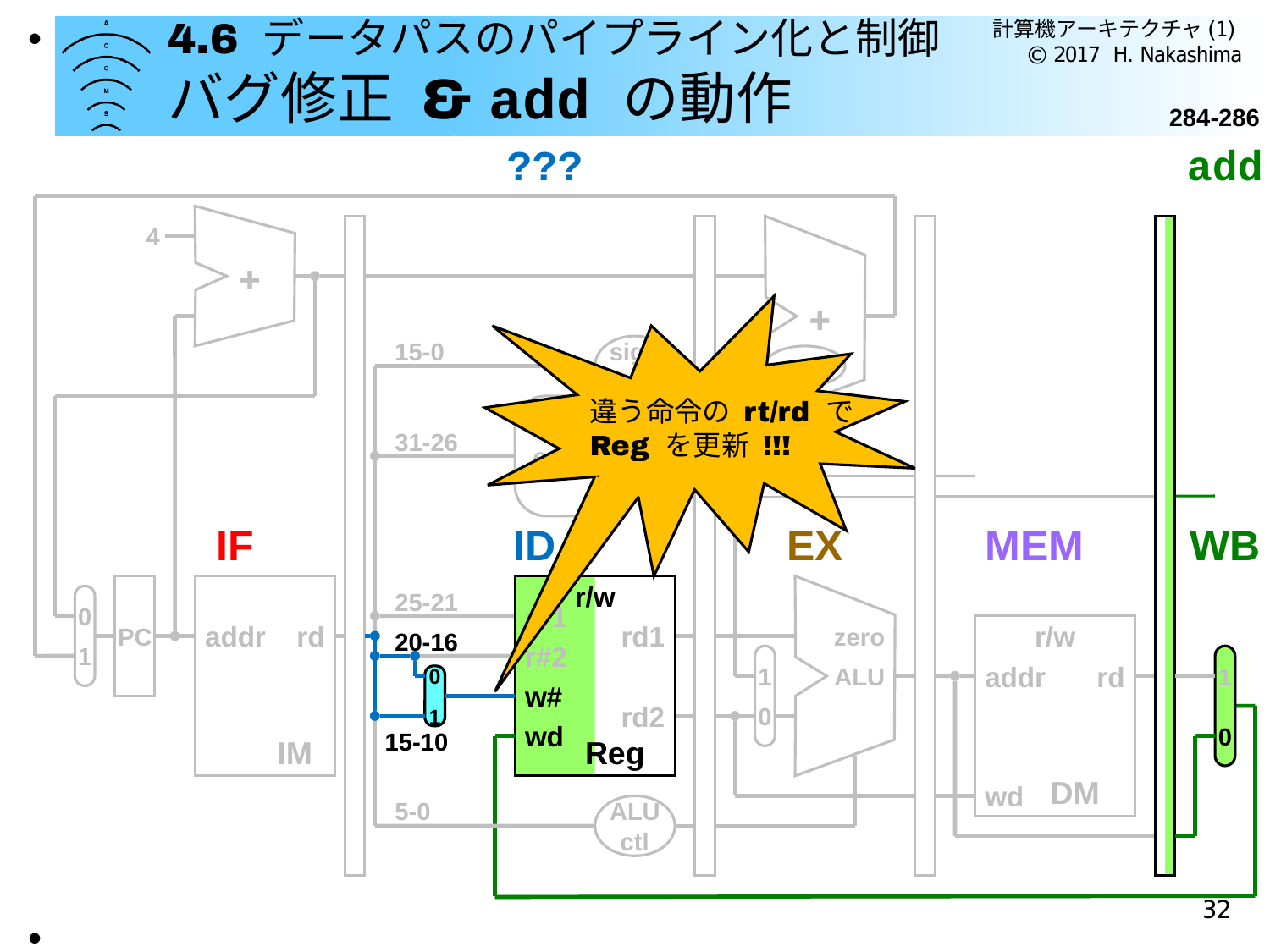

計算機アーキテクチャ(1)
© 2017  H. Nakashima
●
# 4.6 データパスのパイプライン化と制御 バグ修正 & add の動作
284-286
???
add

WB

1
0

4

+

違う命令の rt/rd で
Reg を更新 !!!

+

sign
ext
15-0

<<2

control

31-26

IF
ID
EX
MEM
WB

addr
rd
IM

r/w
r#1
rd1
r#2
w#
rd2
wd
Reg

r/w
r#1
rd1
r#2
w#
rd2
wd
Reg

zero
ALU

PC

0
1
25-21

r/w
addr
rd
wd
DM

20-16

0
1

15-10
w#

20-16

1
0

1

0
1

0

15-10

ALU
ctl

5-0
32
●